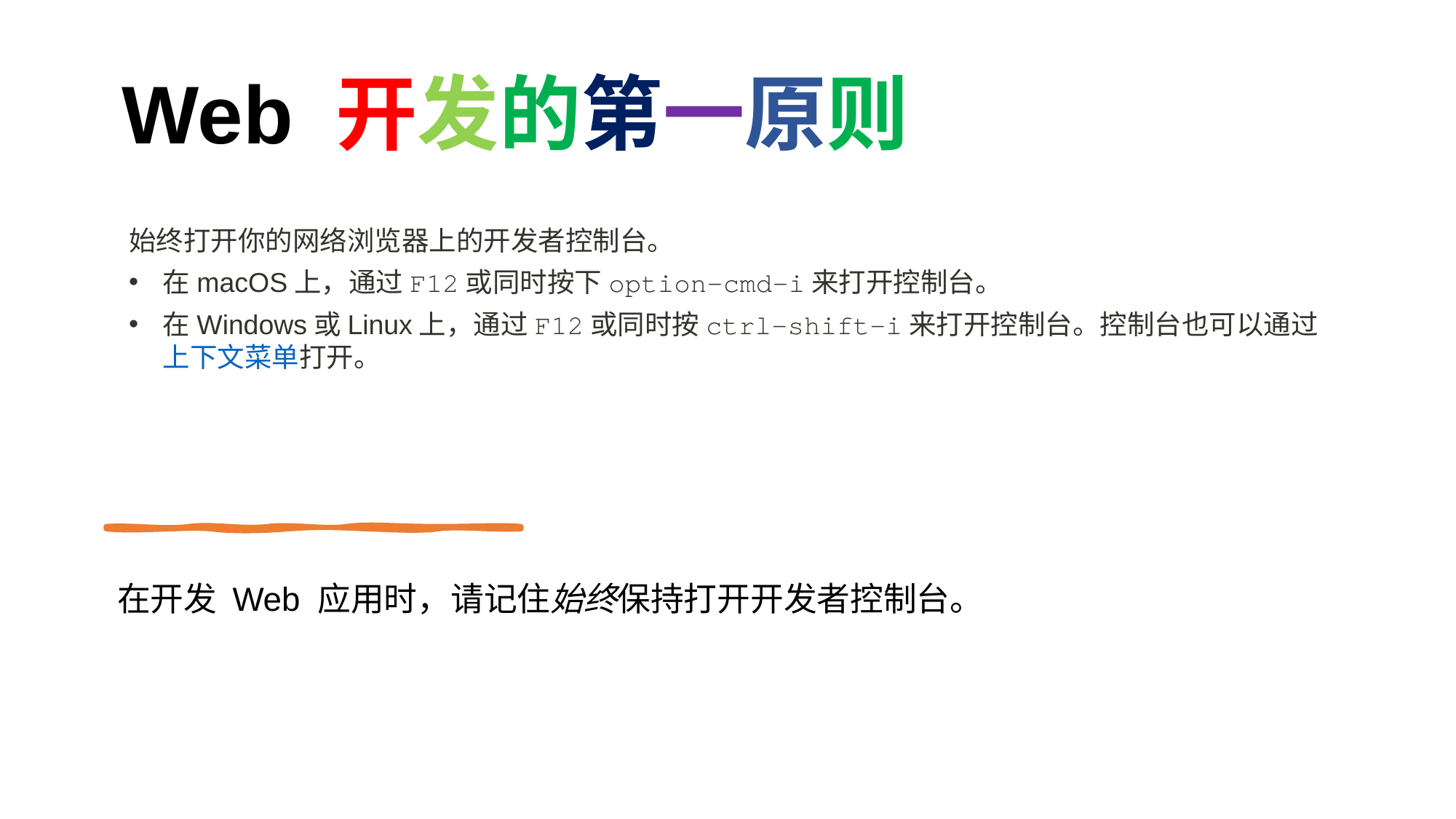

# Web 开发的第一原则
始终打开你的网络浏览器上的开发者控制台。
在macOS上，通过F12或同时按下option-cmd-i来打开控制台。
在Windows或Linux上，通过F12或同时按ctrl-shift-i来打开控制台。控制台也可以通过上下文菜单打开。

在开发 Web 应用时，请记住始终保持打开开发者控制台。